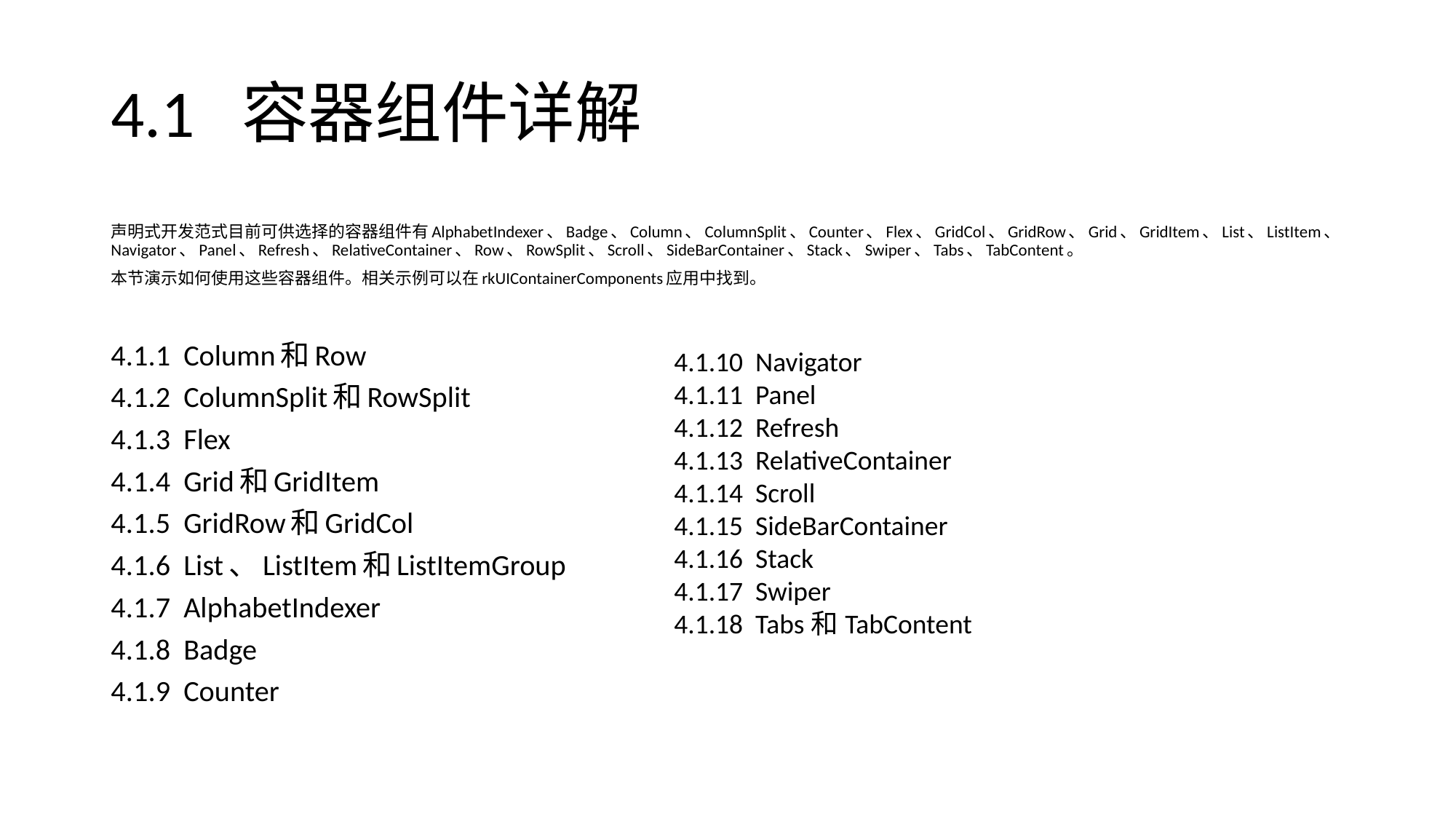

# 4.1  容器组件详解
声明式开发范式目前可供选择的容器组件有AlphabetIndexer、Badge、Column、ColumnSplit、Counter、Flex、GridCol、GridRow、Grid、GridItem、List、ListItem、Navigator、Panel、Refresh、RelativeContainer、Row、RowSplit、Scroll、SideBarContainer、Stack、Swiper、Tabs、TabContent。
本节演示如何使用这些容器组件。相关示例可以在rkUIContainerComponents应用中找到。

4.1.1  Column和Row
4.1.2  ColumnSplit和RowSplit
4.1.3  Flex
4.1.4  Grid和GridItem
4.1.5  GridRow和GridCol
4.1.6  List、ListItem和ListItemGroup
4.1.7  AlphabetIndexer
4.1.8  Badge
4.1.9  Counter
4.1.10  Navigator
4.1.11  Panel
4.1.12  Refresh
4.1.13  RelativeContainer
4.1.14  Scroll
4.1.15  SideBarContainer
4.1.16  Stack
4.1.17  Swiper
4.1.18  Tabs和TabContent